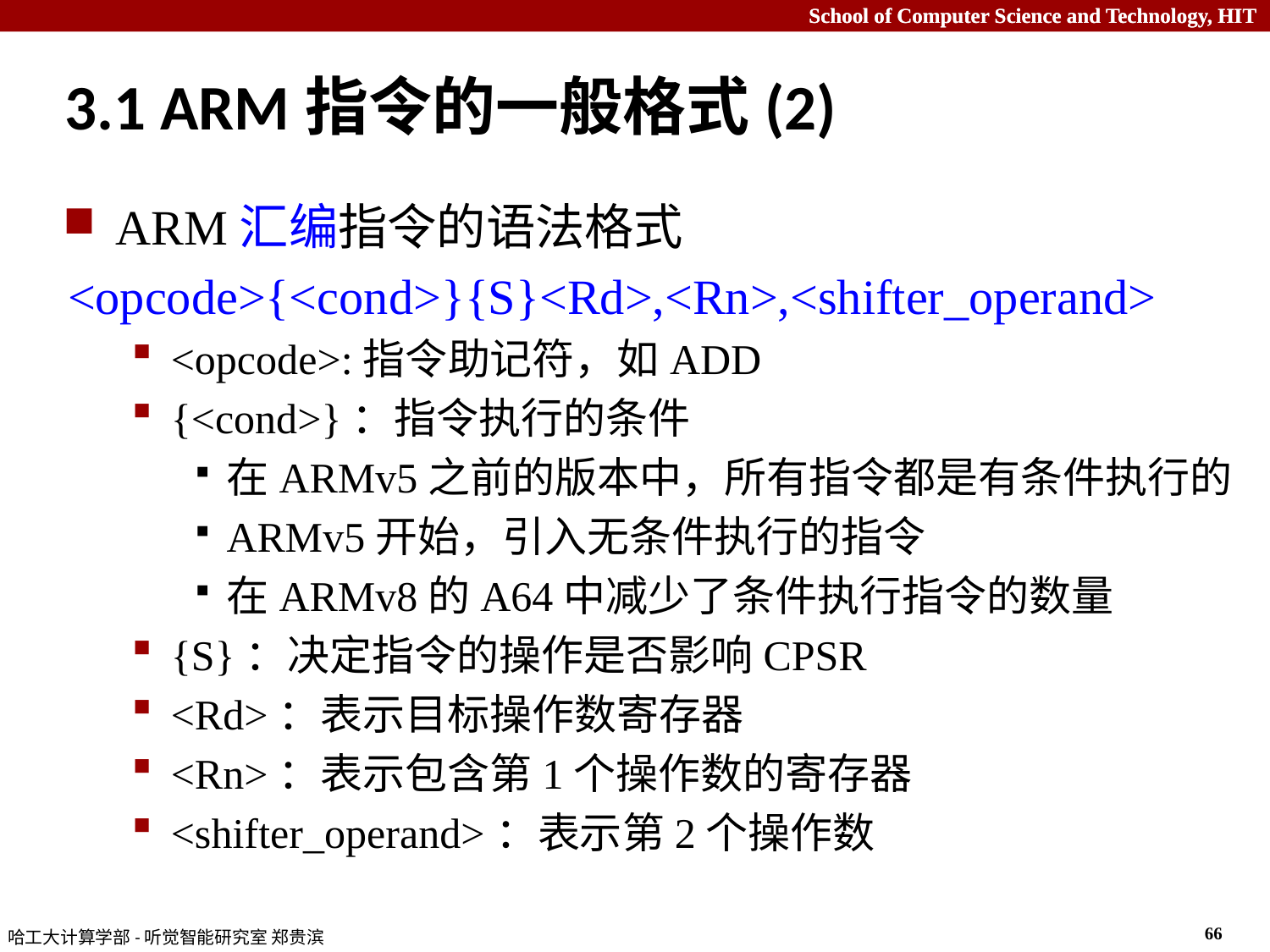

# 3.1 ARM指令的一般格式(2)
ARM汇编指令的语法格式
<opcode>{<cond>}{S}<Rd>,<Rn>,<shifter_operand>
<opcode>:指令助记符，如ADD
{<cond>}：指令执行的条件
在ARMv5之前的版本中，所有指令都是有条件执行的
ARMv5开始，引入无条件执行的指令
在ARMv8的A64中减少了条件执行指令的数量
{S}：决定指令的操作是否影响CPSR
<Rd>：表示目标操作数寄存器
<Rn>：表示包含第1个操作数的寄存器
<shifter_operand>：表示第2个操作数